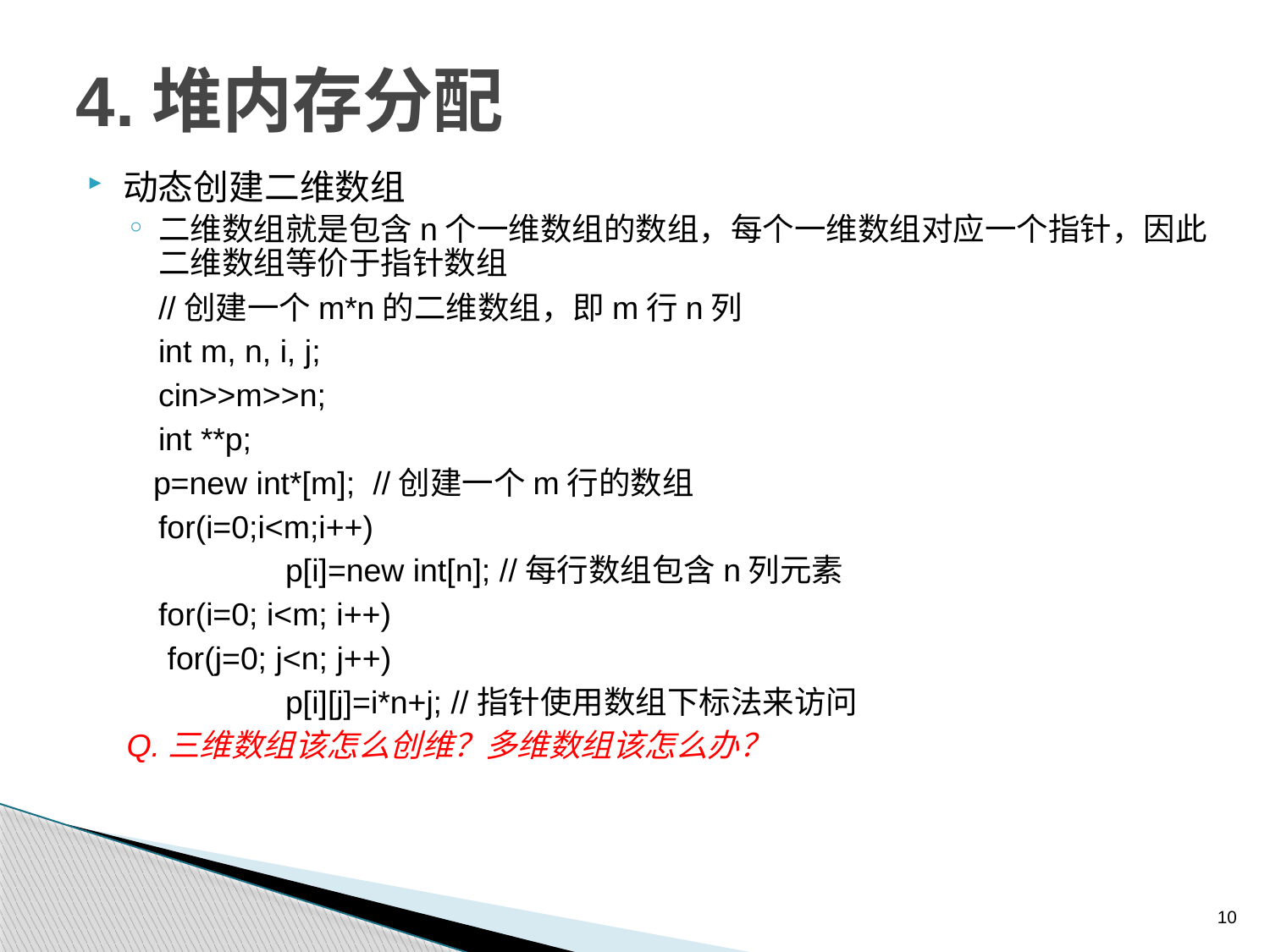

# 4.堆内存分配
动态创建二维数组
二维数组就是包含n个一维数组的数组，每个一维数组对应一个指针，因此二维数组等价于指针数组
	//创建一个m*n的二维数组，即m行n列
	int m, n, i, j;
 	cin>>m>>n;
	int **p;
   p=new int*[m];  //创建一个m行的数组
	for(i=0;i<m;i++)
  		p[i]=new int[n]; //每行数组包含n列元素
	for(i=0; i<m; i++)
	 for(j=0; j<n; j++)
		p[i][j]=i*n+j; //指针使用数组下标法来访问
Q.三维数组该怎么创维？多维数组该怎么办？
10